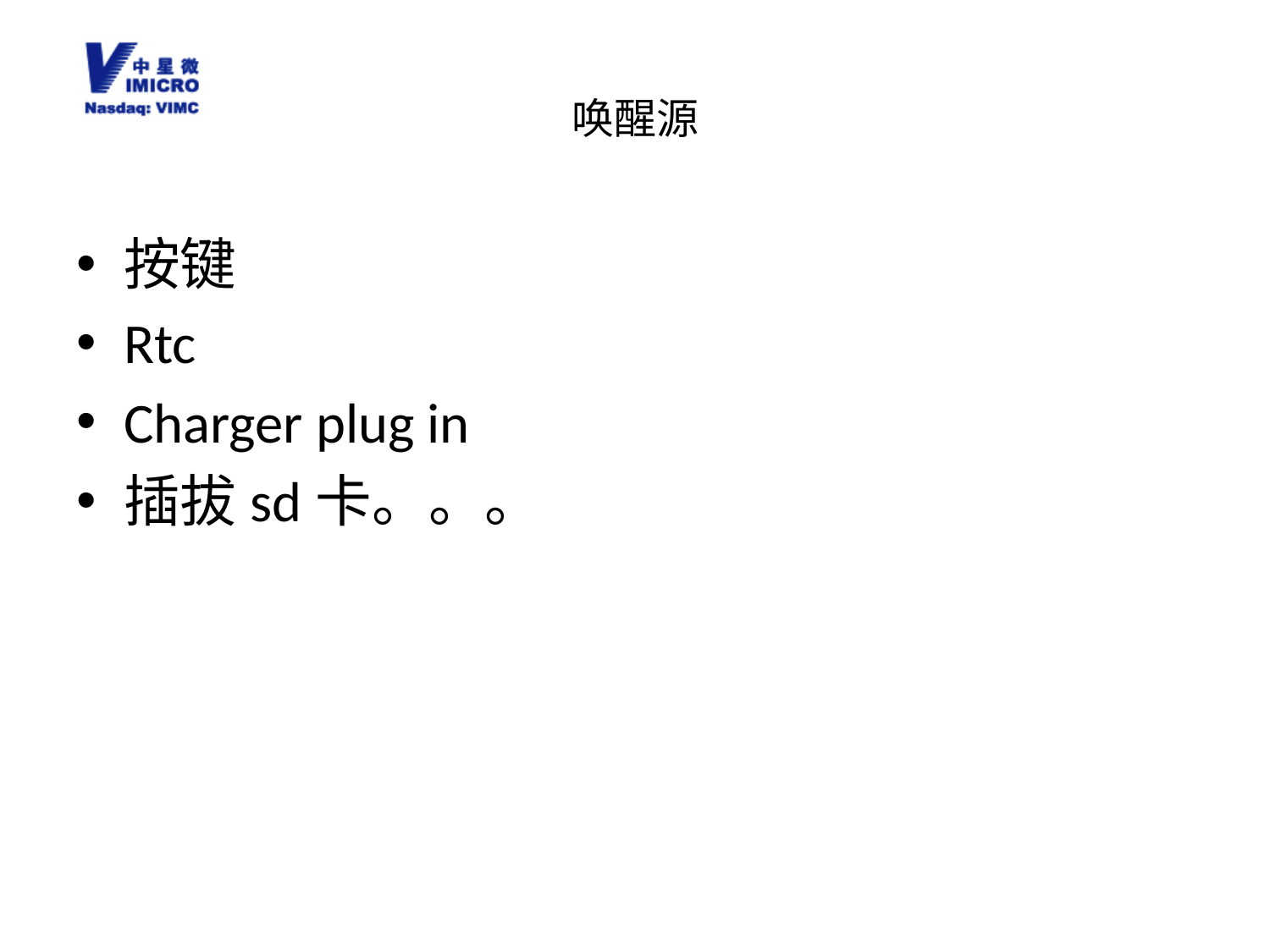

# 唤醒源
按键
Rtc
Charger plug in
插拔sd卡。。。